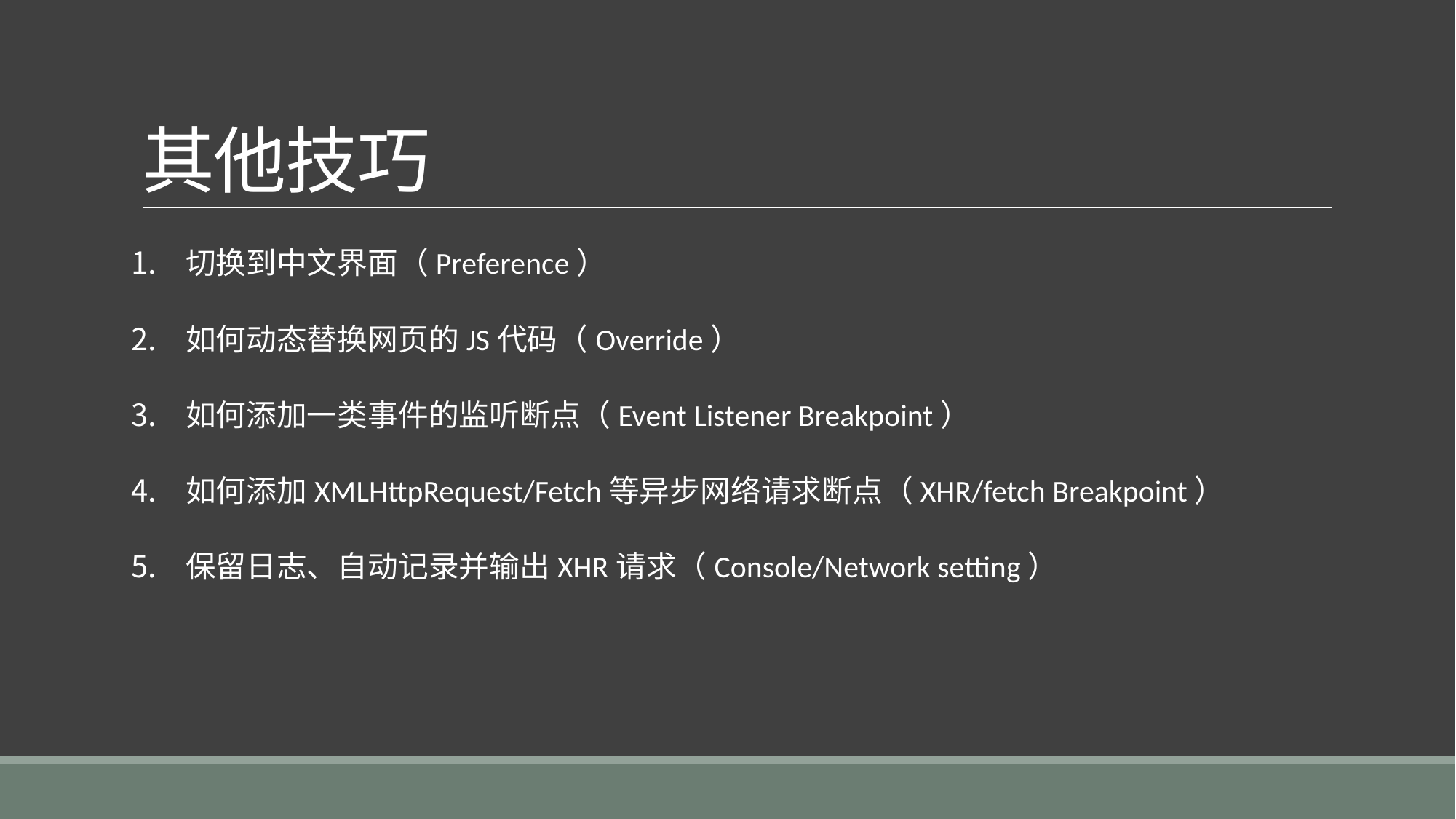

# 其他技巧
切换到中文界面（Preference）
如何动态替换网页的JS代码（Override）
如何添加一类事件的监听断点（Event Listener Breakpoint）
如何添加XMLHttpRequest/Fetch等异步网络请求断点（XHR/fetch Breakpoint）
保留日志、自动记录并输出XHR请求（Console/Network setting）